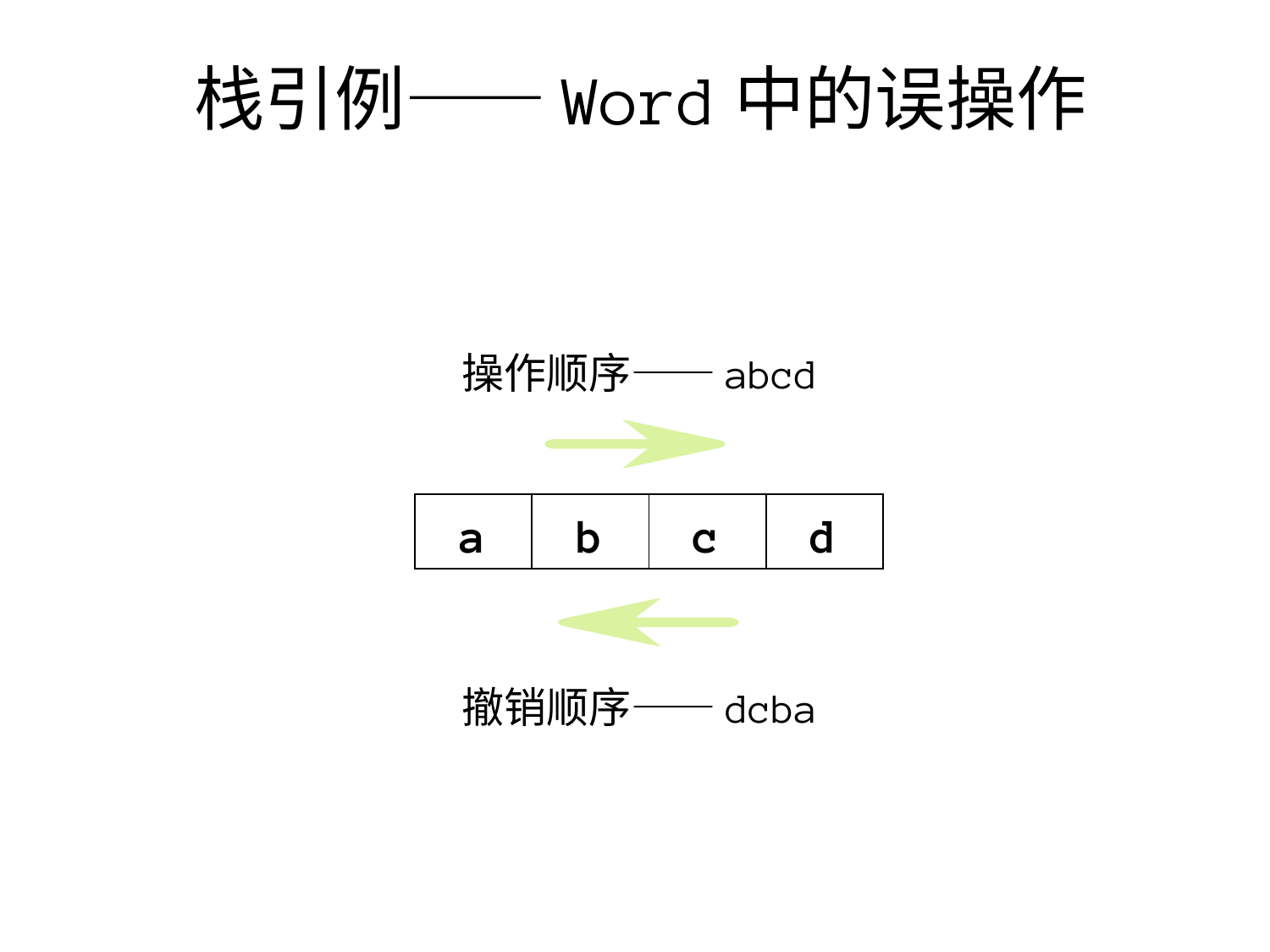

# 栈引例——Word中的误操作
操作顺序——abcd

| a | b | c | d |
| --- | --- | --- | --- |

撤销顺序——dcba
7